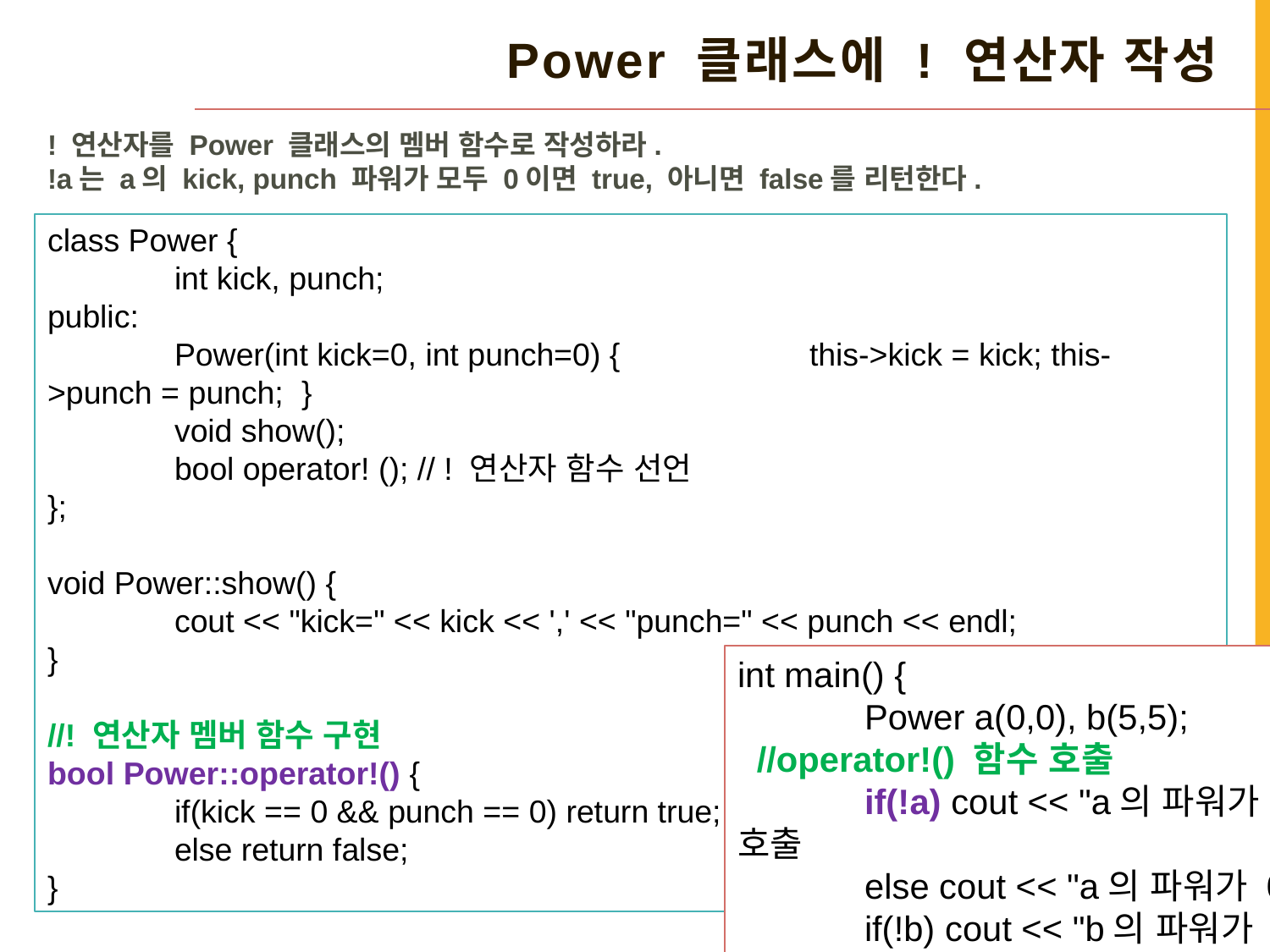

# Power 클래스에 ! 연산자 작성
! 연산자를 Power 클래스의 멤버 함수로 작성하라.
!a는 a의 kick, punch 파워가 모두 0이면 true, 아니면 false를 리턴한다.
class Power {
	int kick, punch;
public:
	Power(int kick=0, int punch=0) {		this->kick = kick; this->punch = punch;	}
	void show();
	bool operator! (); // ! 연산자 함수 선언
};

void Power::show() {
	cout << "kick=" << kick << ',' << "punch=" << punch << endl;
}

//! 연산자 멤버 함수 구현
bool Power::operator!() {
	if(kick == 0 && punch == 0) return true;
	else return false;
}
int main() {
	Power a(0,0), b(5,5);
  //operator!() 함수 호출
	if(!a) cout << "a의 파워가 0이다." << endl; // ! 연산자 호출
	else cout << "a의 파워가 0이 아니다." << endl;
	if(!b) cout << "b의 파워가 0이다." << endl; // ! 연산자 호출
	else cout << "b의 파워가 0이 아니다." << endl;
}
28